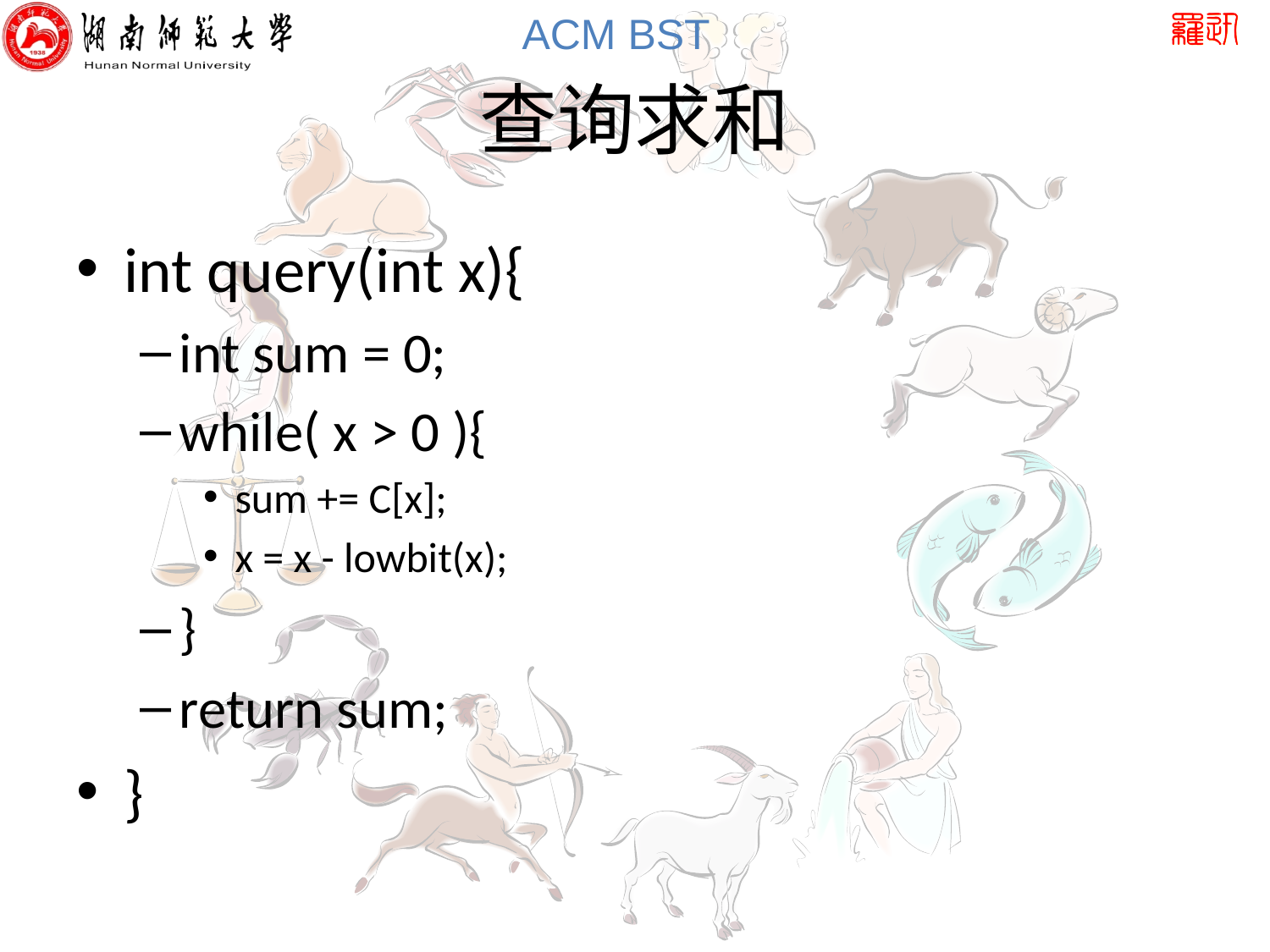

# 查询求和
int query(int x){
int sum = 0;
while( x > 0 ){
sum += C[x];
x = x - lowbit(x);
}
return sum;
}